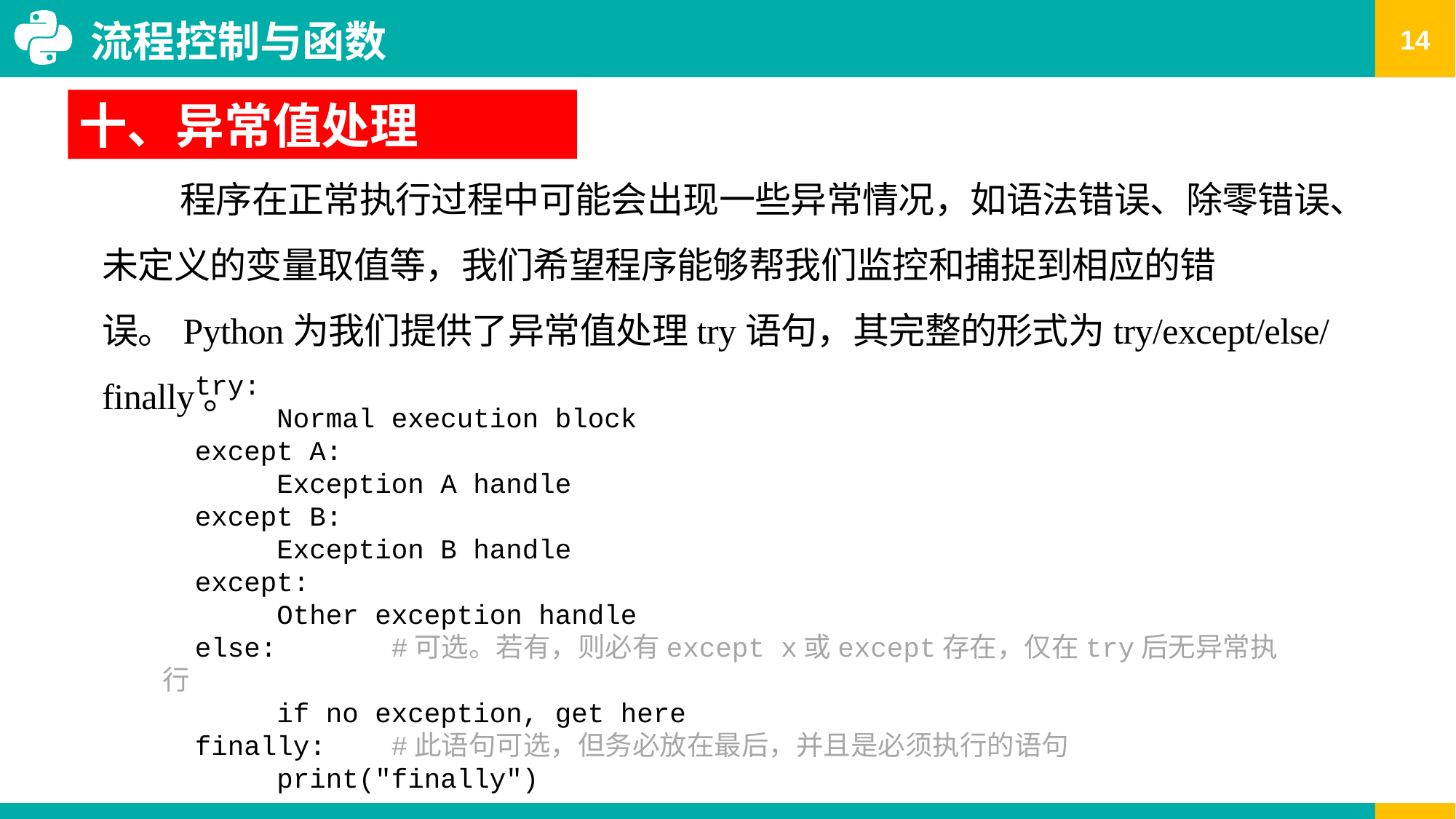

流程控制与函数
十、异常值处理
     程序在正常执行过程中可能会出现一些异常情况，如语法错误、除零错误、未定义的变量取值等，我们希望程序能够帮我们监控和捕捉到相应的错误。Python为我们提供了异常值处理try语句，其完整的形式为try/except/else/finally。
try:
     Normal execution block
except A:
     Exception A handle
except B:
     Exception B handle
except:
     Other exception handle
else:       #可选。若有，则必有except x或except存在，仅在try后无异常执行
     if no exception, get here
finally:    #此语句可选，但务必放在最后，并且是必须执行的语句
     print("finally")